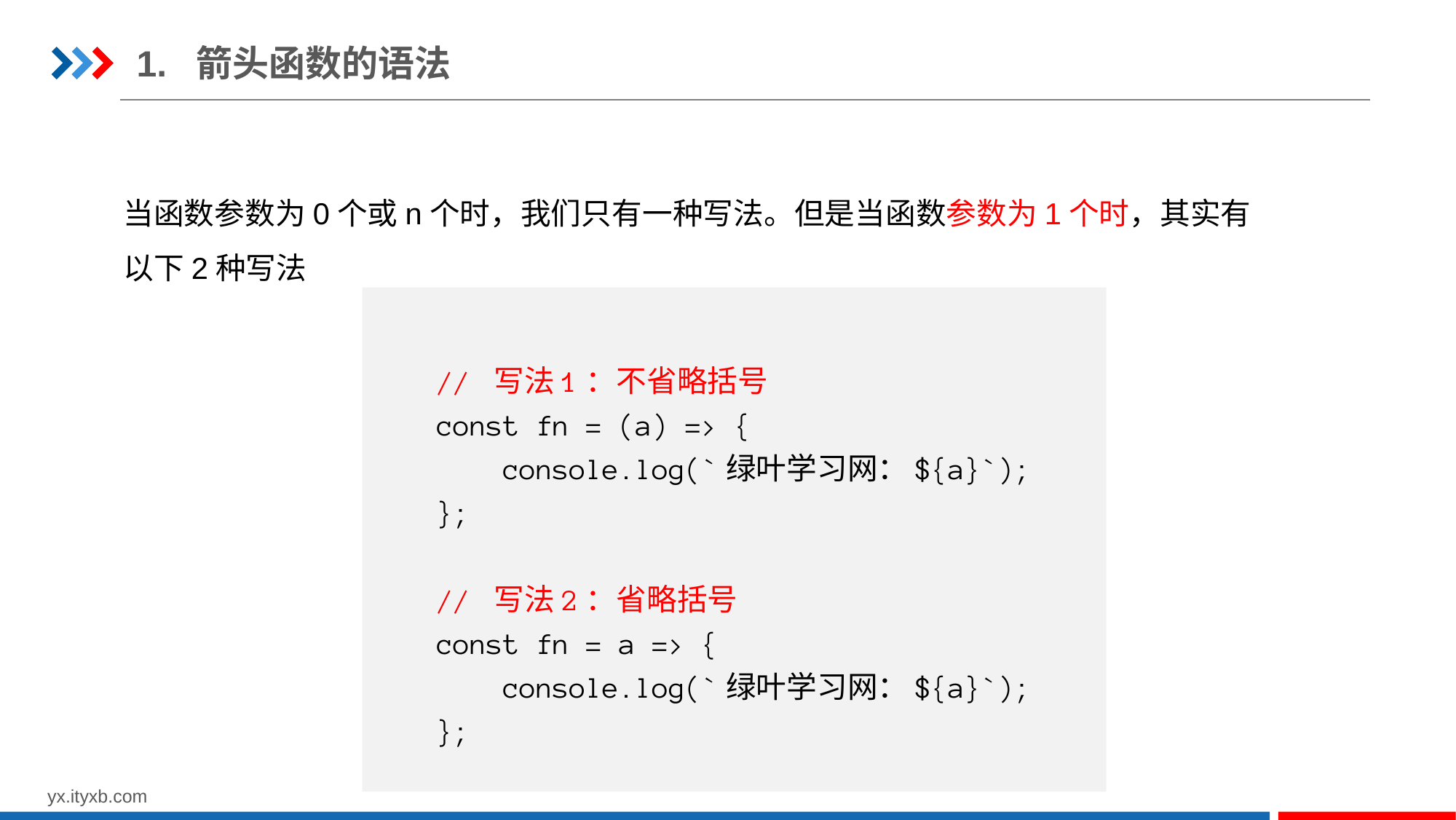

1.  箭头函数的语法
当函数参数为0个或n个时，我们只有一种写法。但是当函数参数为1个时，其实有以下2种写法

// 写法1：不省略括号
const fn = (a) => {
    console.log(`绿叶学习网：${a}`);
};

// 写法2：省略括号
const fn = a => {
    console.log(`绿叶学习网：${a}`);
};